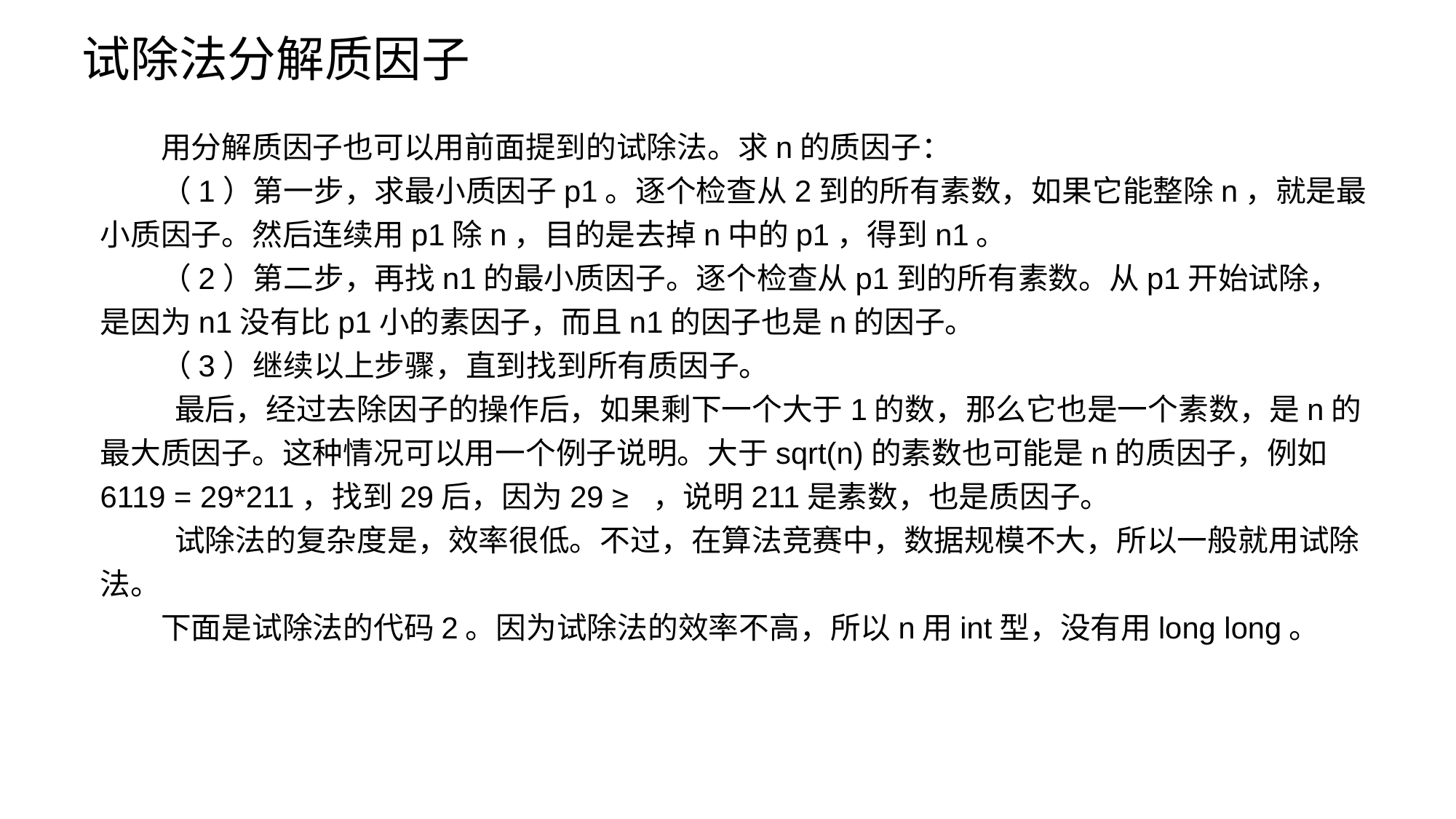

# 试除法分解质因子
用分解质因子也可以用前面提到的试除法。求n的质因子：
（1）第一步，求最小质因子p1。逐个检查从2到的所有素数，如果它能整除n，就是最小质因子。然后连续用p1除n，目的是去掉n中的p1，得到n1。
（2）第二步，再找n1的最小质因子。逐个检查从p1到的所有素数。从p1开始试除，是因为n1没有比p1小的素因子，而且n1的因子也是n的因子。
（3）继续以上步骤，直到找到所有质因子。
 最后，经过去除因子的操作后，如果剩下一个大于1的数，那么它也是一个素数，是n的最大质因子。这种情况可以用一个例子说明。大于sqrt(n)的素数也可能是n的质因子，例如6119 = 29*211，找到29后，因为29 ≥  ，说明211是素数，也是质因子。
 试除法的复杂度是，效率很低。不过，在算法竞赛中，数据规模不大，所以一般就用试除法。
下面是试除法的代码2。因为试除法的效率不高，所以n用int型，没有用long long。